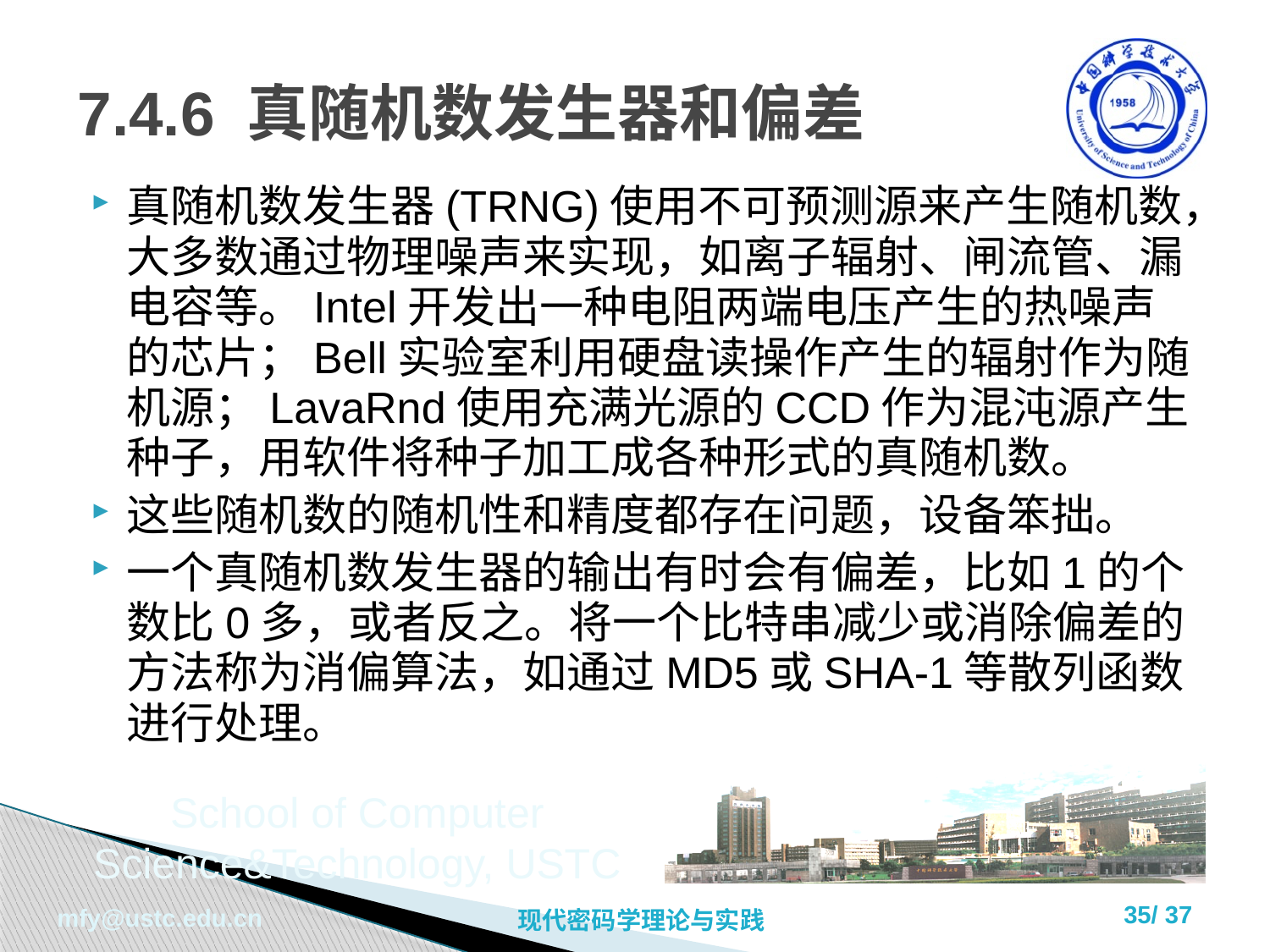

# 7.4.6 真随机数发生器和偏差
真随机数发生器(TRNG)使用不可预测源来产生随机数，大多数通过物理噪声来实现，如离子辐射、闸流管、漏电容等。Intel开发出一种电阻两端电压产生的热噪声的芯片；Bell实验室利用硬盘读操作产生的辐射作为随机源；LavaRnd使用充满光源的CCD作为混沌源产生种子，用软件将种子加工成各种形式的真随机数。
这些随机数的随机性和精度都存在问题，设备笨拙。
一个真随机数发生器的输出有时会有偏差，比如1的个数比0多，或者反之。将一个比特串减少或消除偏差的方法称为消偏算法，如通过MD5或SHA-1等散列函数进行处理。